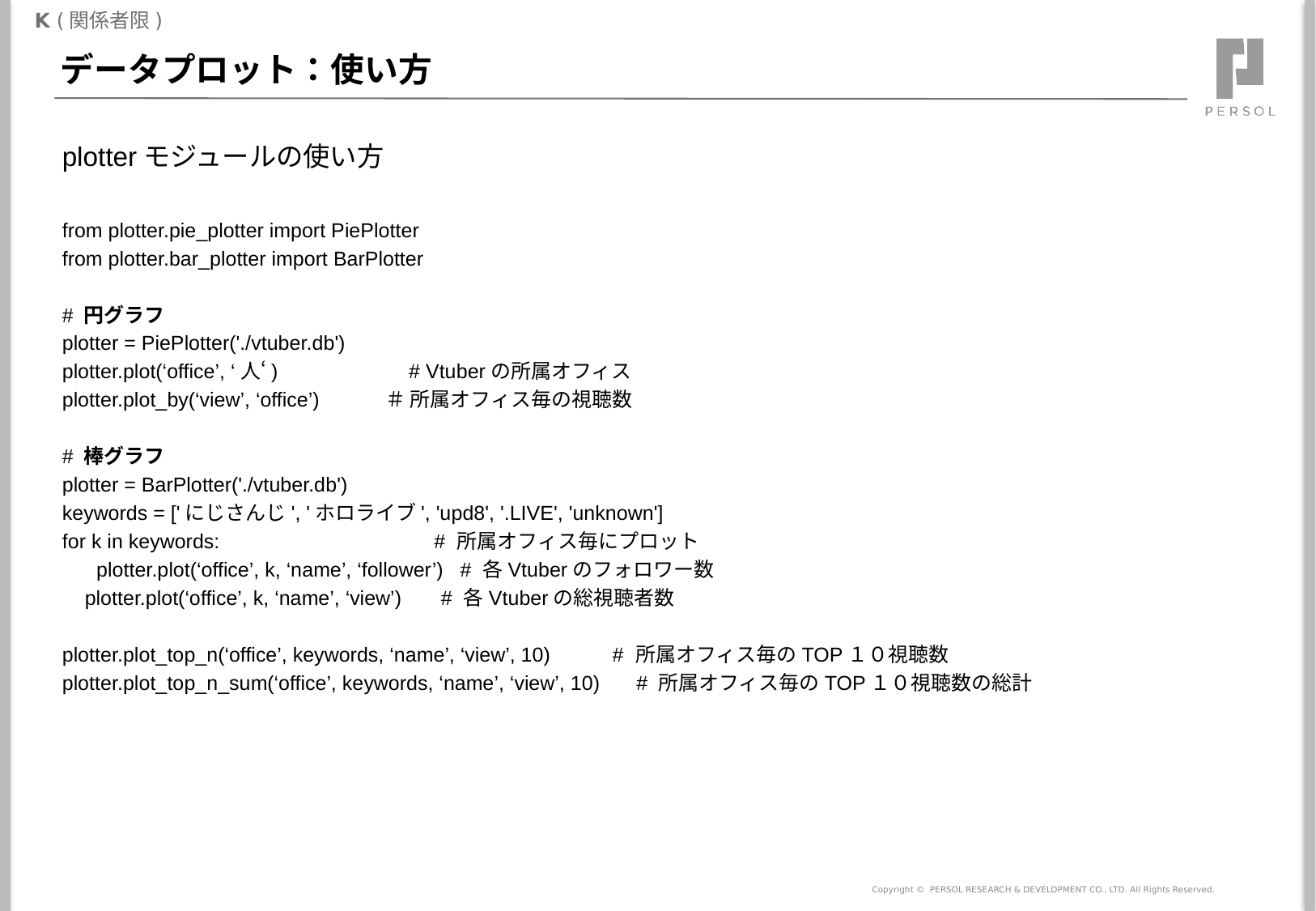

# データプロット：使い方
plotterモジュールの使い方

from plotter.pie_plotter import PiePlotter
from plotter.bar_plotter import BarPlotter

# 円グラフ
plotter = PiePlotter('./vtuber.db')
plotter.plot(‘office’, ‘人‘)　　　　　　# Vtuberの所属オフィス
plotter.plot_by(‘view’, ‘office’)　　　＃ 所属オフィス毎の視聴数

# 棒グラフ
plotter = BarPlotter('./vtuber.db')
keywords = ['にじさんじ', 'ホロライブ', 'upd8', '.LIVE', 'unknown']
for k in keywords:                                      # 所属オフィス毎にプロット
 　plotter.plot(‘office’, k, ‘name’, ‘follower’)   # 各Vtuberのフォロワー数
    plotter.plot(‘office’, k, ‘name’, ‘view’)       # 各Vtuberの総視聴者数

plotter.plot_top_n(‘office’, keywords, ‘name’, ‘view’, 10)           # 所属オフィス毎のTOP１０視聴数
plotter.plot_top_n_sum(‘office’, keywords, ‘name’, ‘view’, 10) 　# 所属オフィス毎のTOP１０視聴数の総計